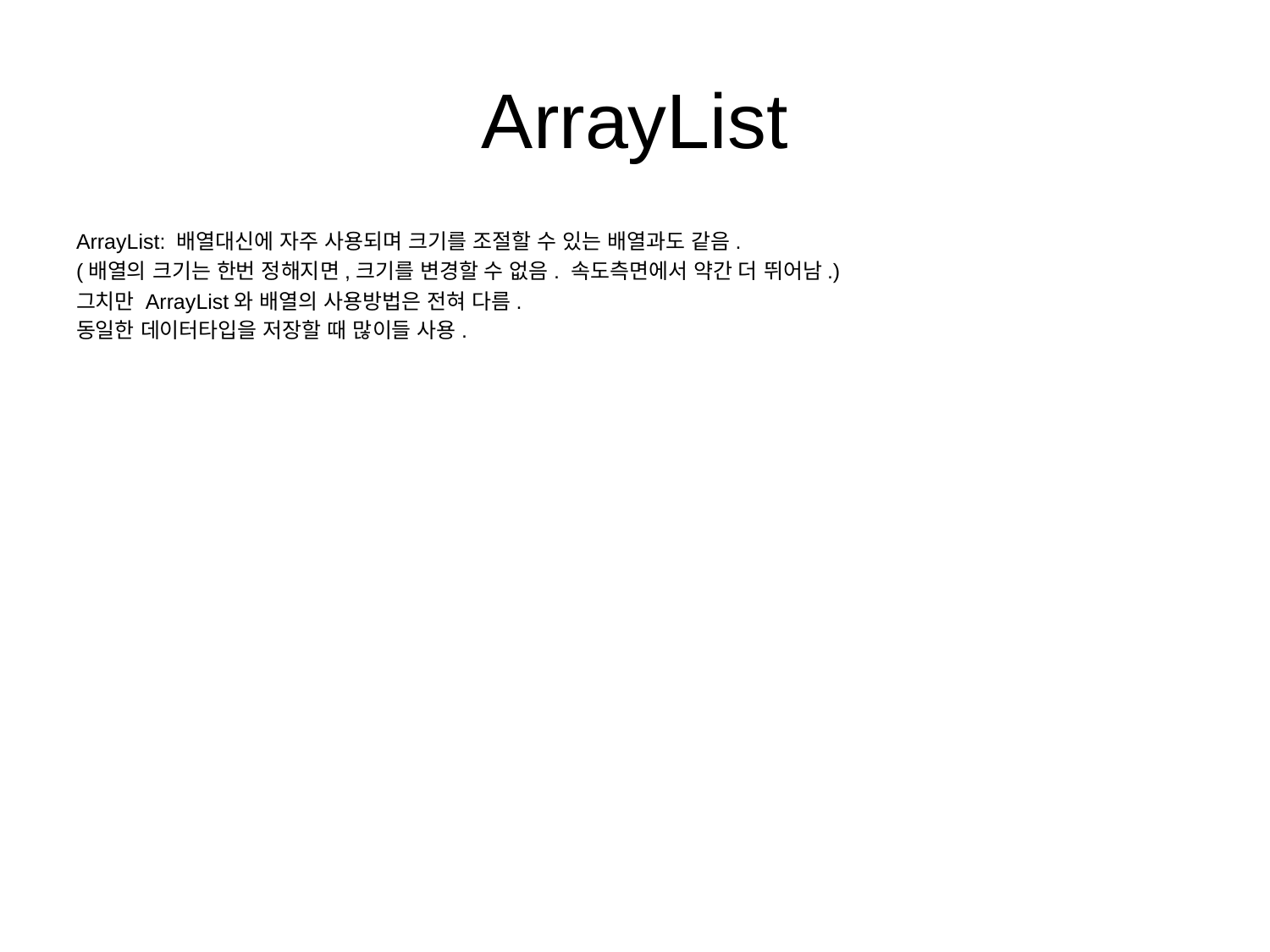

# ArrayList
ArrayList: 배열대신에 자주 사용되며 크기를 조절할 수 있는 배열과도 같음.
(배열의 크기는 한번 정해지면,크기를 변경할 수 없음. 속도측면에서 약간 더 뛰어남.)
그치만 ArrayList와 배열의 사용방법은 전혀 다름.
동일한 데이터타입을 저장할 때 많이들 사용.